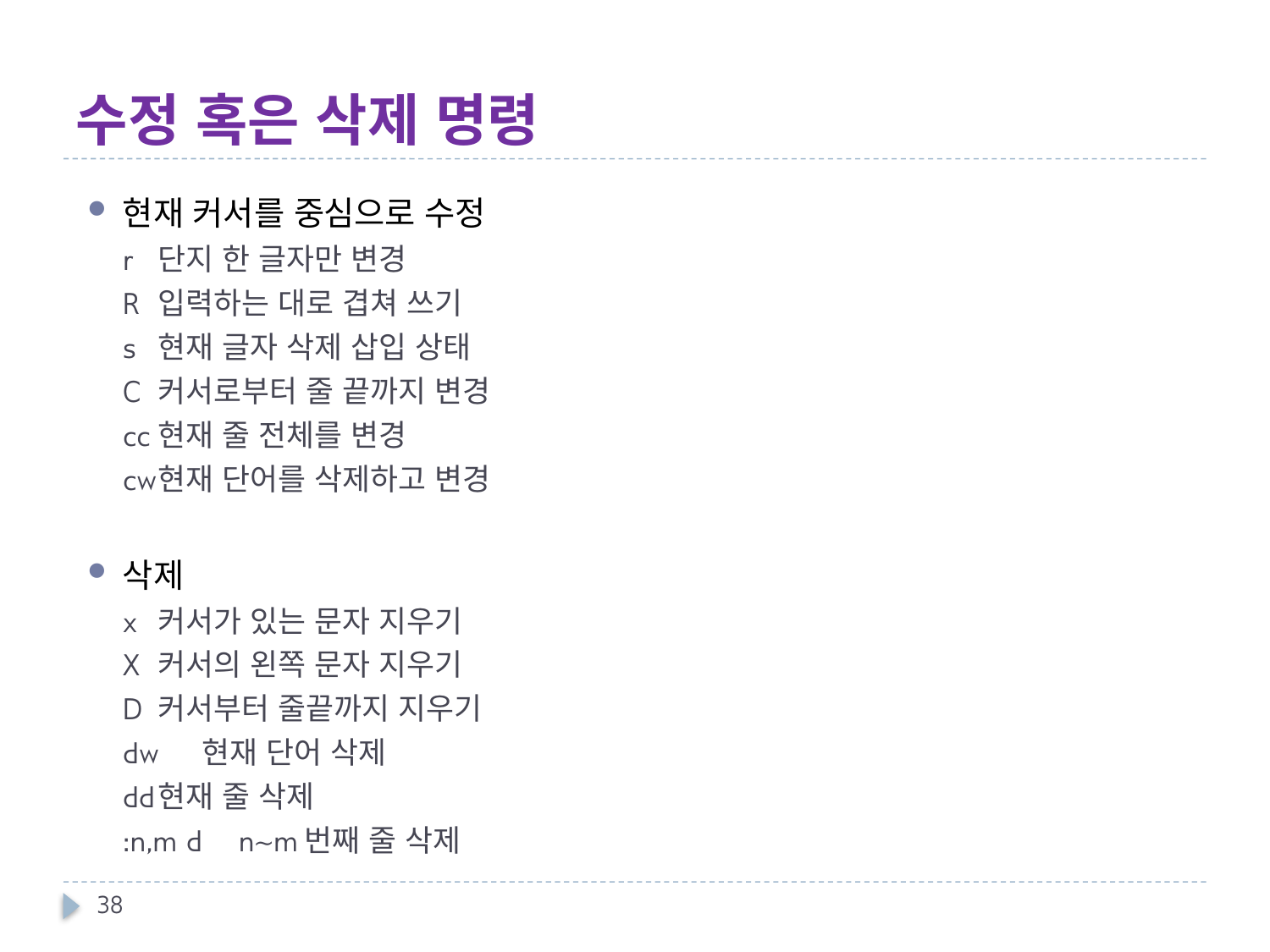

# 수정 혹은 삭제 명령
현재 커서를 중심으로 수정
r 		단지 한 글자만 변경
R		입력하는 대로 겹쳐 쓰기
s		현재 글자 삭제 삽입 상태
C		커서로부터 줄 끝까지 변경
cc		현재 줄 전체를 변경
cw	현재 단어를 삭제하고 변경

삭제
x		커서가 있는 문자 지우기
X		커서의 왼쪽 문자 지우기
D		커서부터 줄끝까지 지우기
dw    현재 단어 삭제
dd	현재 줄 삭제
:n,m d    n~m번째 줄 삭제
38